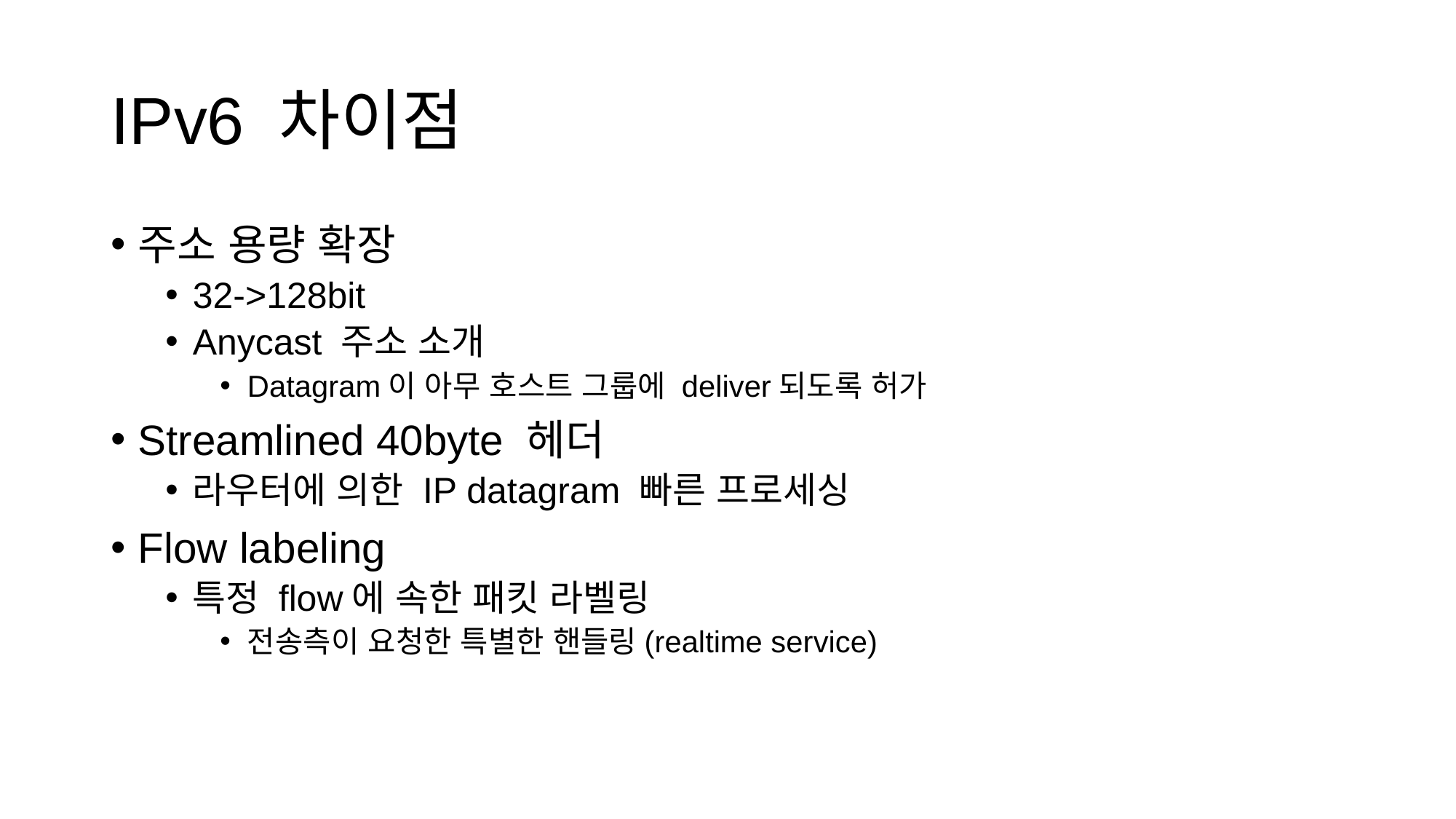

# IPv6 차이점
주소 용량 확장
32->128bit
Anycast 주소 소개
Datagram이 아무 호스트 그룹에 deliver되도록 허가
Streamlined 40byte 헤더
라우터에 의한 IP datagram 빠른 프로세싱
Flow labeling
특정 flow에 속한 패킷 라벨링
전송측이 요청한 특별한 핸들링(realtime service)